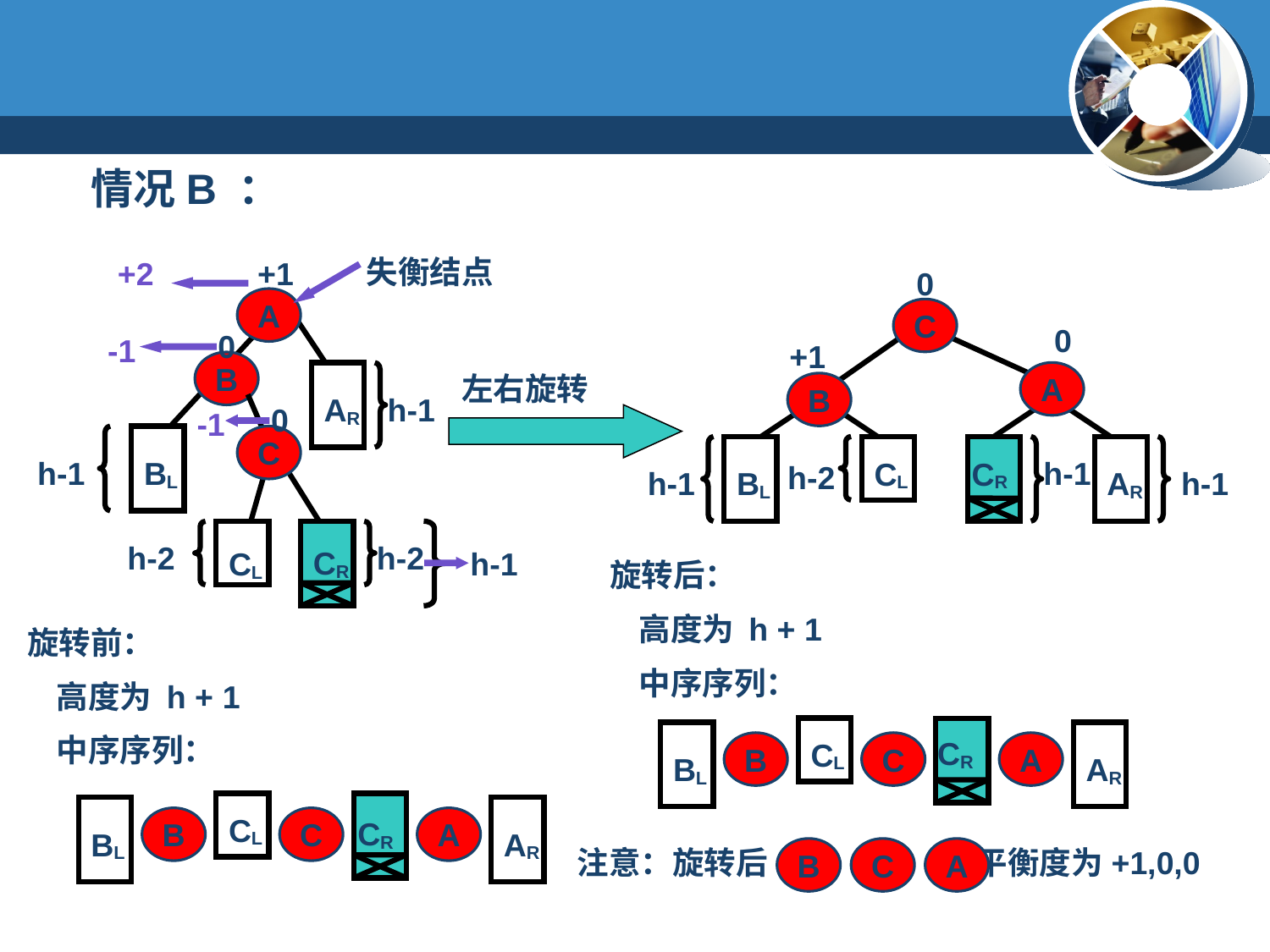

情况B ：
失衡结点
+2

-1

-1

+1
A

0

B

AR
h-1

0

C
h-1
BL

h-2
h-2
CR
CL
0
C
0

+1

A
B

h-1
CL
CR
h-2
h-1
BL
AR
h-1
左右旋转

h-1

旋转后：
   高度为 h + 1
   中序序列：

CR
CL
B
C
A
BL
AR
注意：旋转后                             平衡度为+1,0,0
B
C
A
旋转前：
   高度为 h + 1
   中序序列：

CL
CR
B
C
A
BL
AR